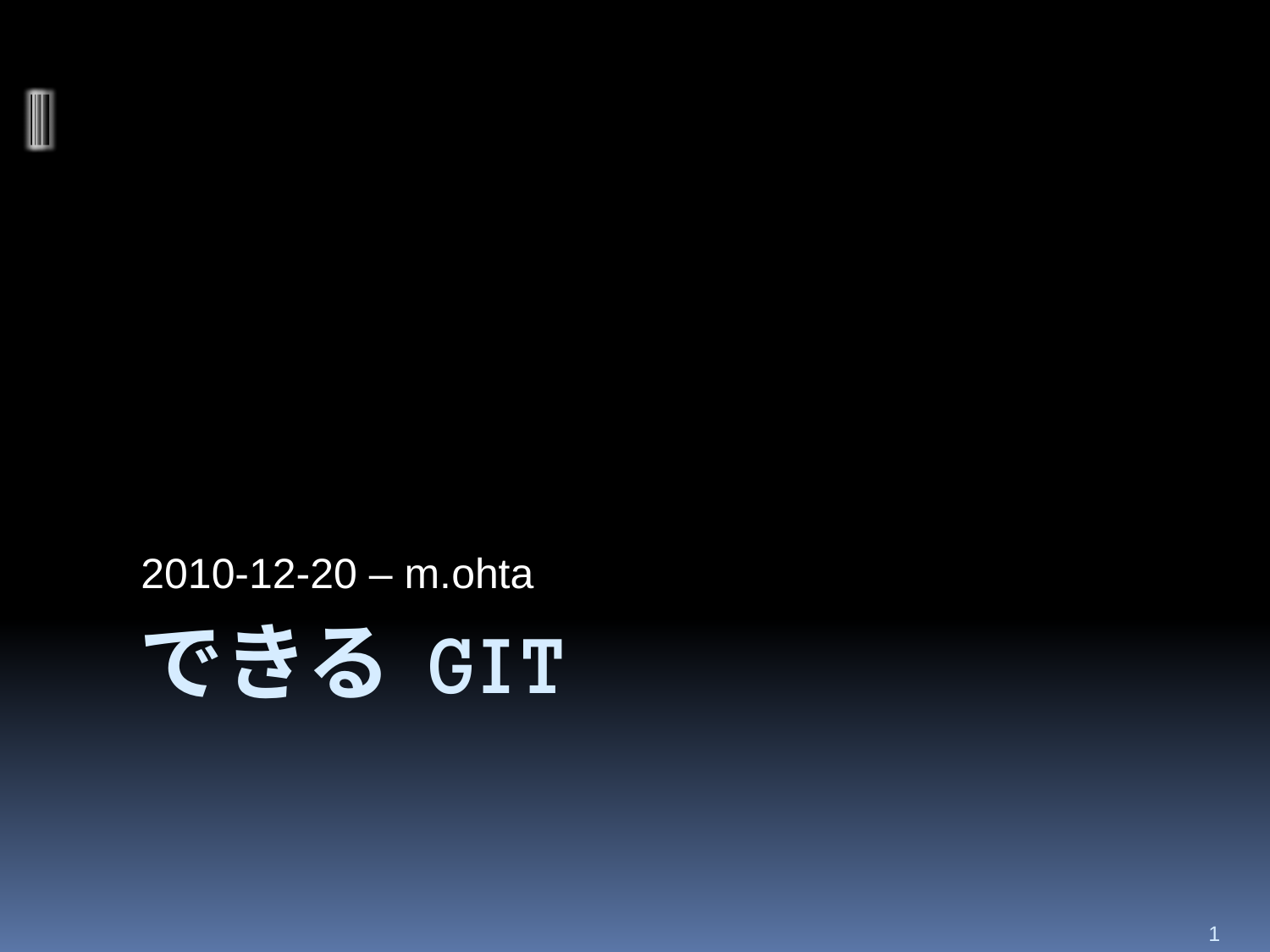

2010-12-20 – m.ohta
# できる GIT
1